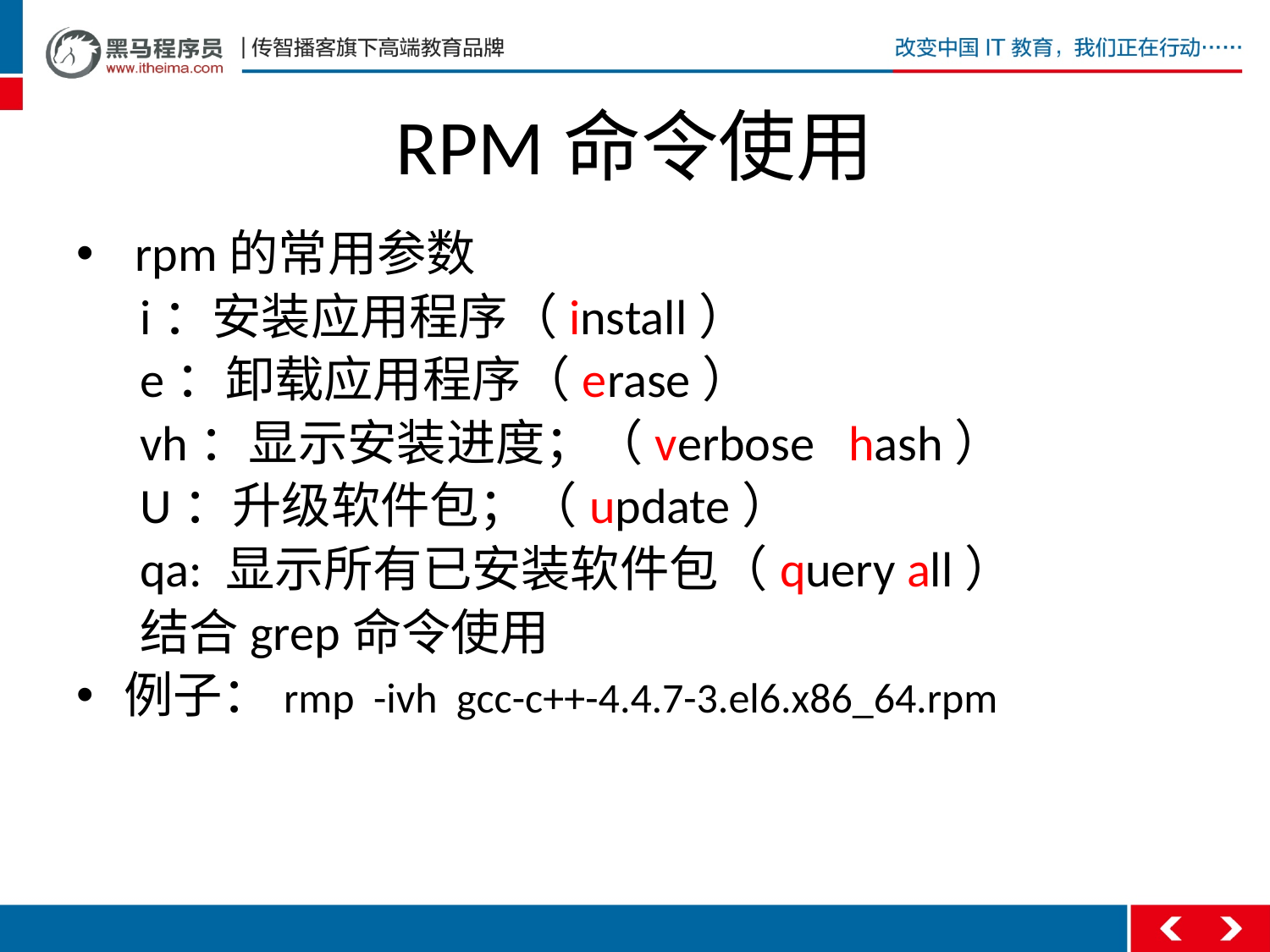

# RPM命令使用
 rpm的常用参数
i：安装应用程序（install）
e：卸载应用程序（erase）
vh：显示安装进度；（verbose   hash）
U：升级软件包；（update）
qa: 显示所有已安装软件包（query all）
结合grep命令使用
例子：rmp  -ivh  gcc-c++-4.4.7-3.el6.x86_64.rpm